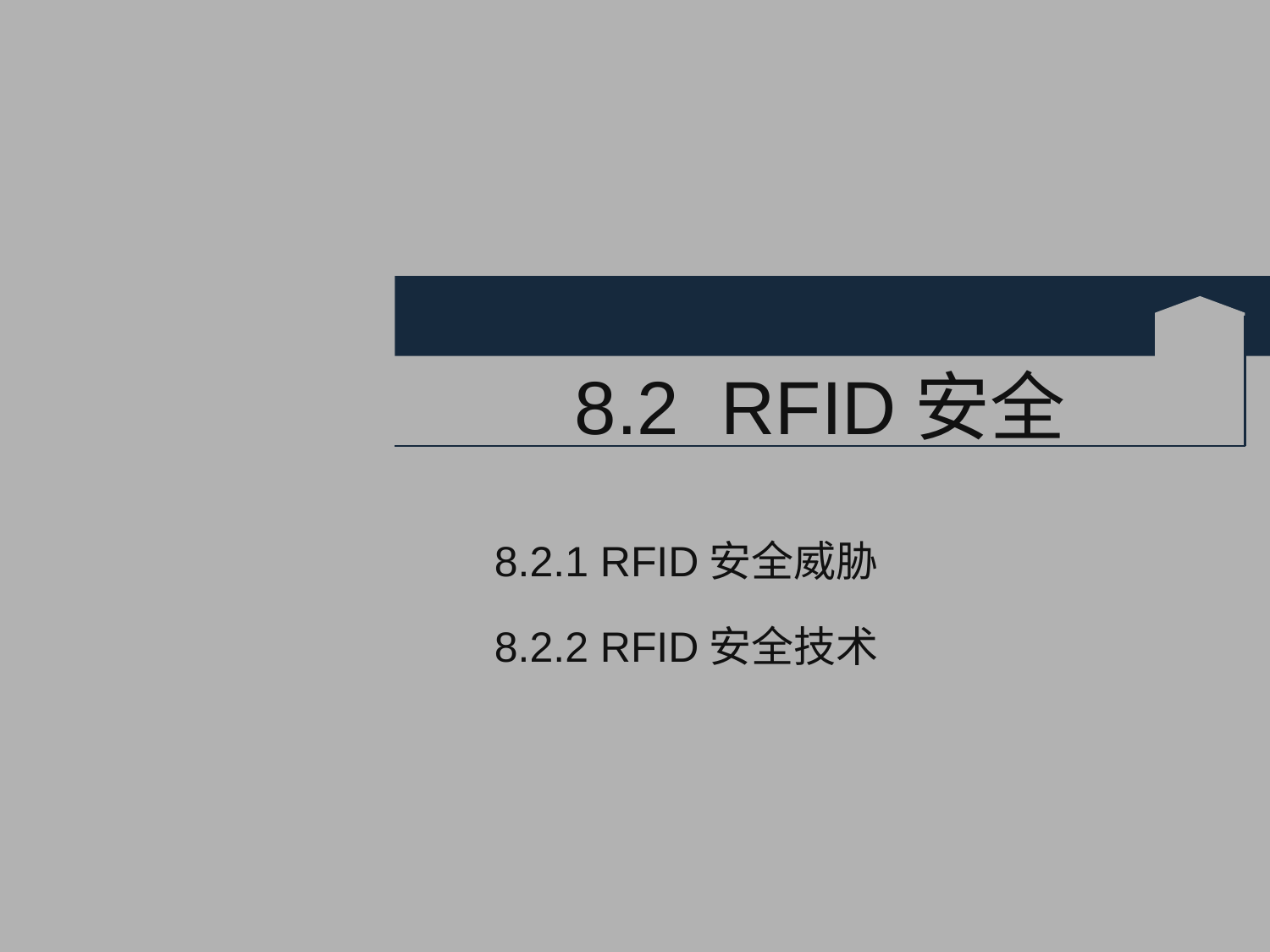

# 8.2  RFID安全
8.2.1 RFID安全威胁
8.2.2 RFID安全技术